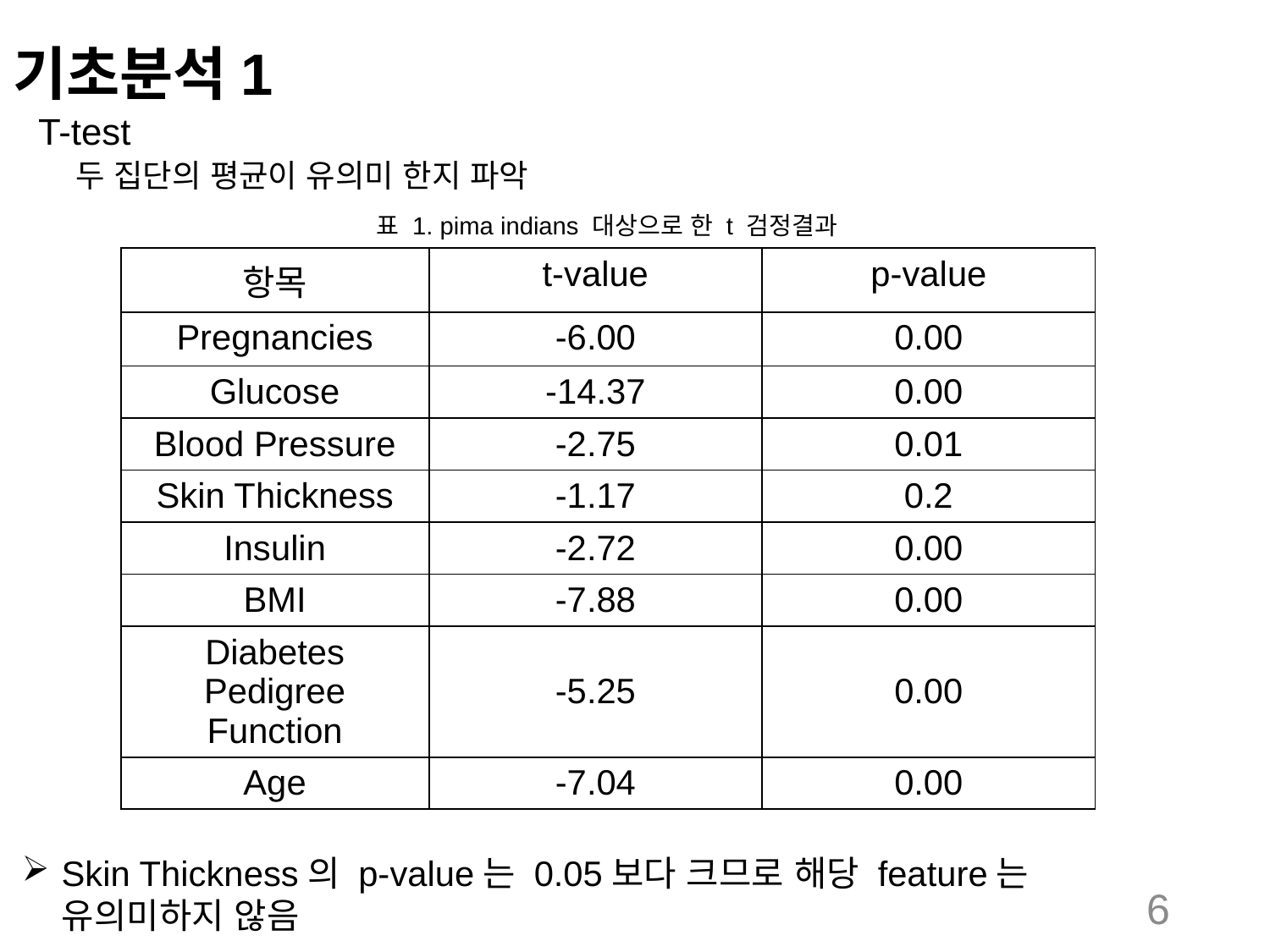

# 기초분석1
 T-test
두 집단의 평균이 유의미 한지 파악

표 1. pima indians 대상으로 한 t 검정결과
| 항목 | t-value | p-value |
| --- | --- | --- |
| Pregnancies | -6.00 | 0.00 |
| Glucose | -14.37 | 0.00 |
| Blood Pressure | -2.75 | 0.01 |
| Skin Thickness | -1.17 | 0.2 |
| Insulin | -2.72 | 0.00 |
| BMI | -7.88 | 0.00 |
| Diabetes Pedigree Function | -5.25 | 0.00 |
| Age | -7.04 | 0.00 |
Skin Thickness의 p-value는 0.05보다 크므로 해당 feature는 유의미하지 않음

6